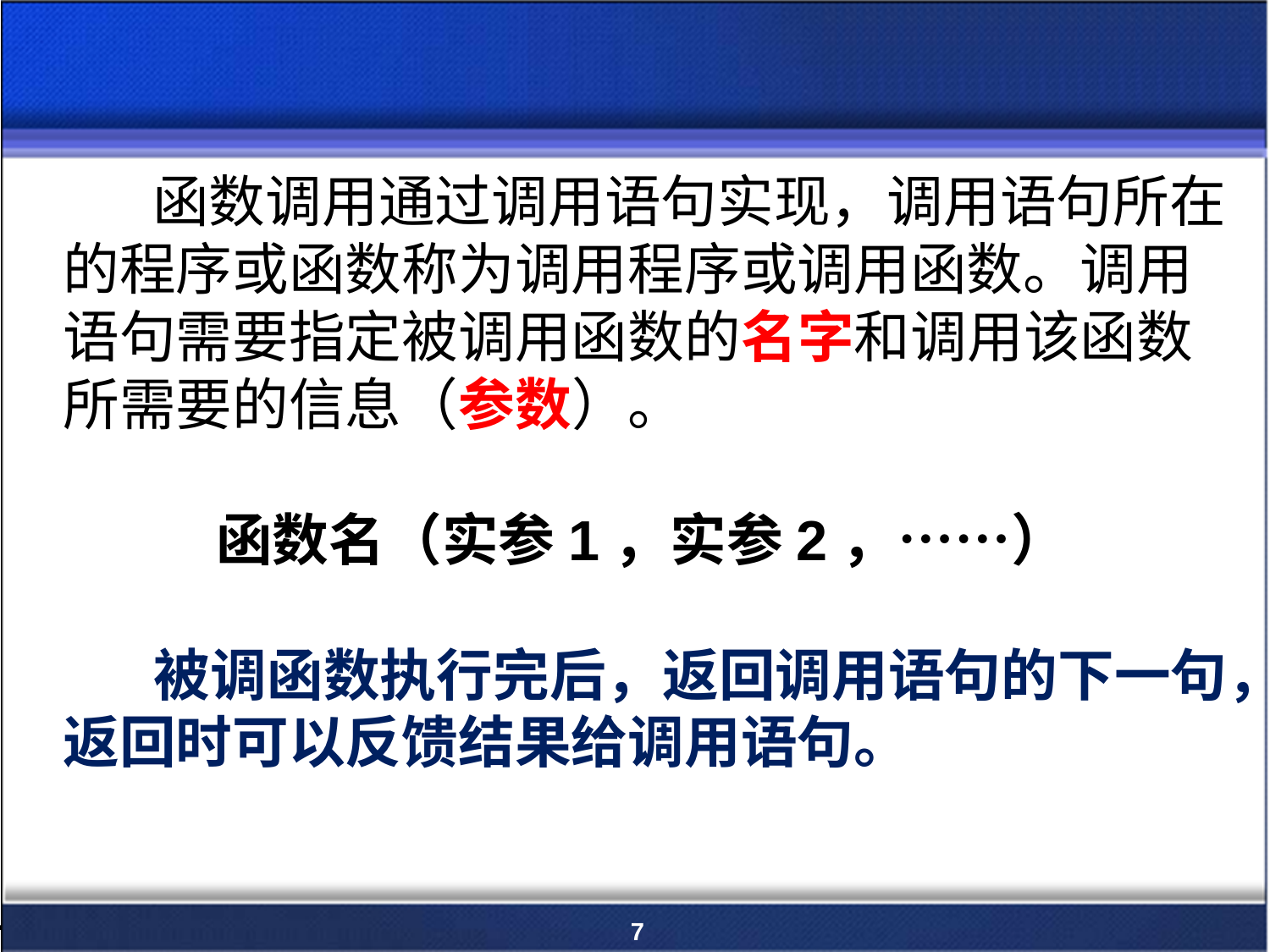

函数调用通过调用语句实现，调用语句所在的程序或函数称为调用程序或调用函数。调用语句需要指定被调用函数的名字和调用该函数所需要的信息（参数）。

           函数名（实参1，实参2，……）

      被调函数执行完后，返回调用语句的下一句，返回时可以反馈结果给调用语句。
7